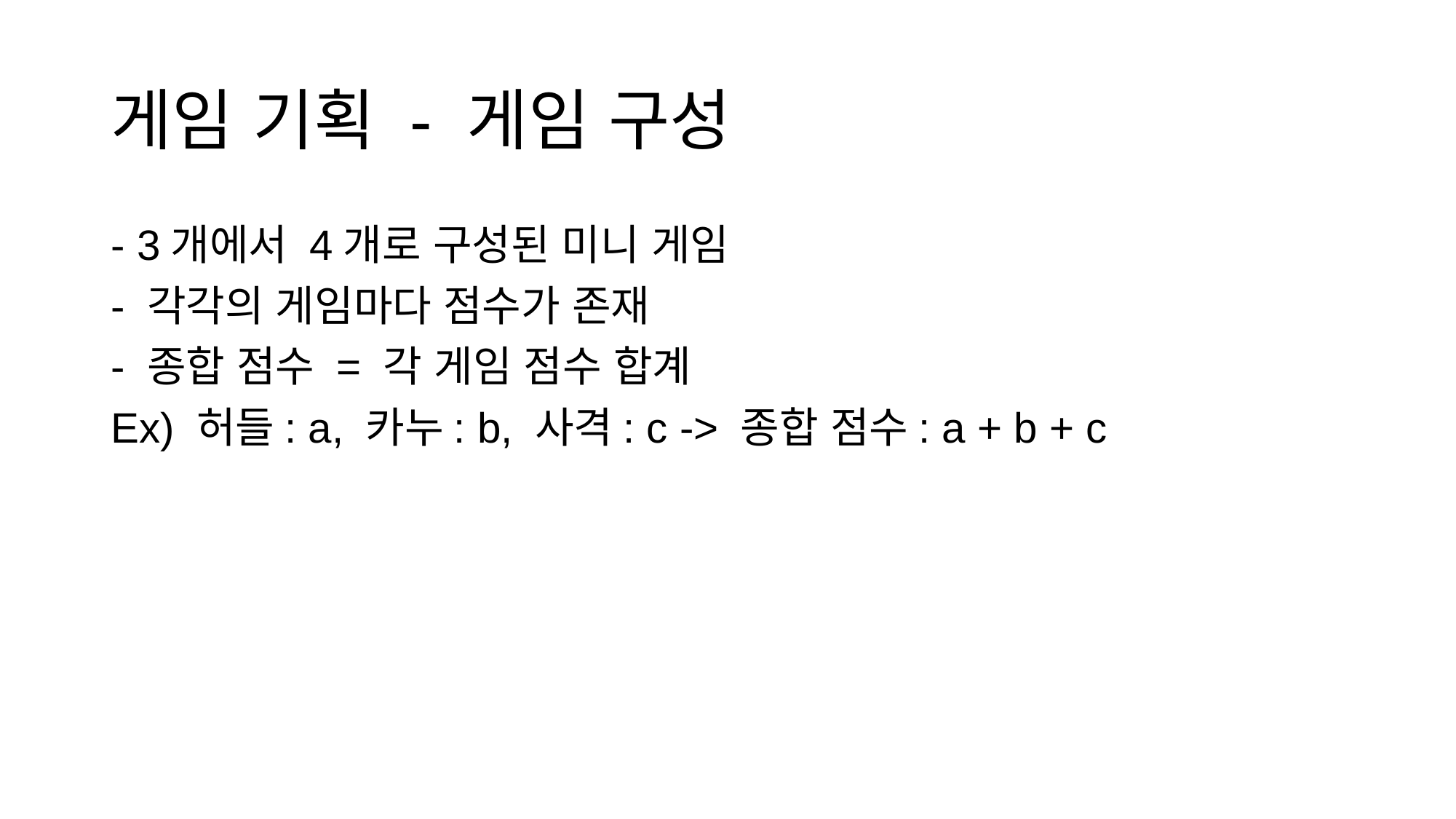

# 게임 기획 - 게임 구성
- 3개에서 4개로 구성된 미니 게임
- 각각의 게임마다 점수가 존재
- 종합 점수 = 각 게임 점수 합계
Ex) 허들: a, 카누: b, 사격: c -> 종합 점수: a + b + c